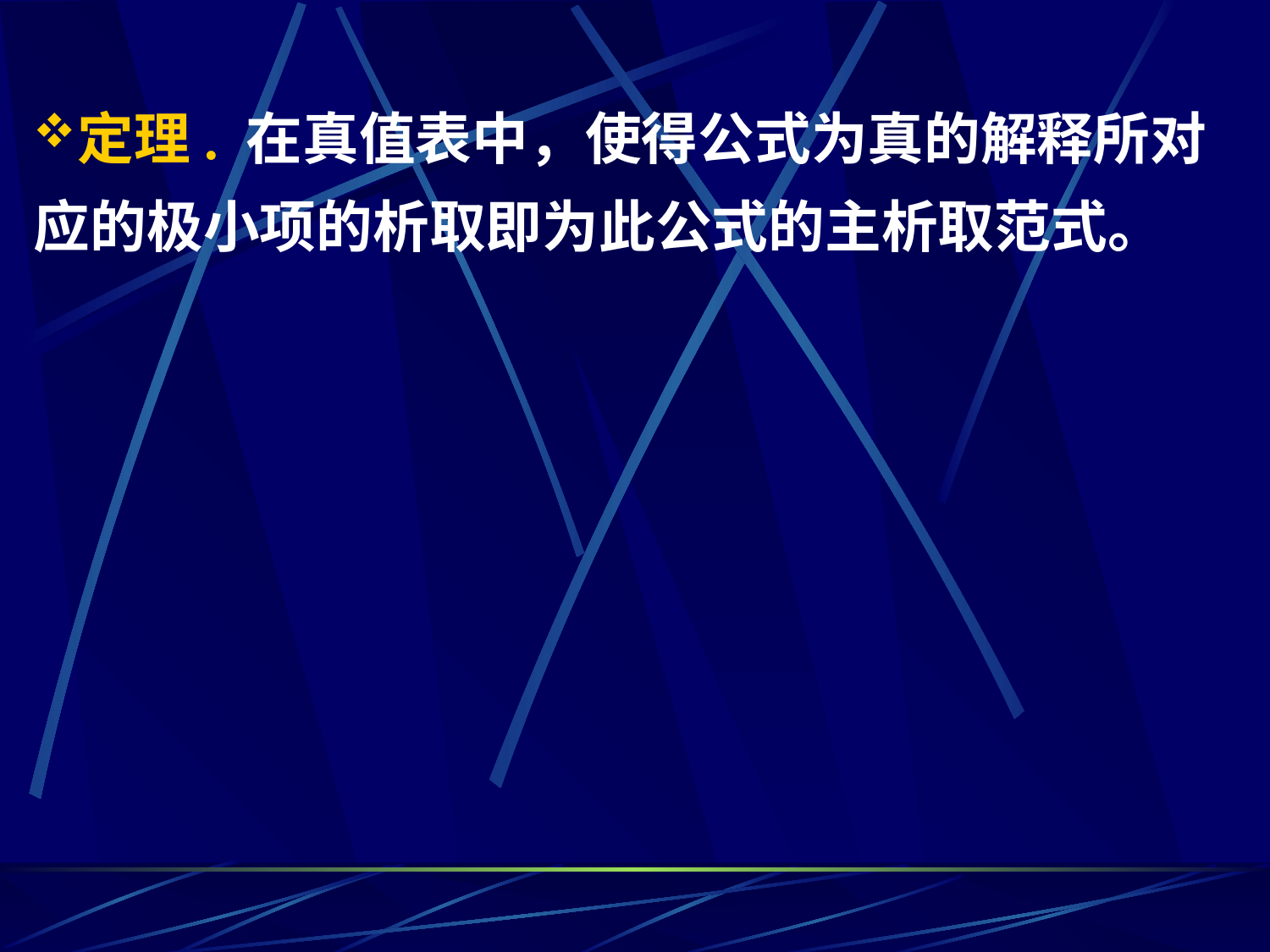

定理. 在真值表中，使得公式为真的解释所对应的极小项的析取即为此公式的主析取范式。

106